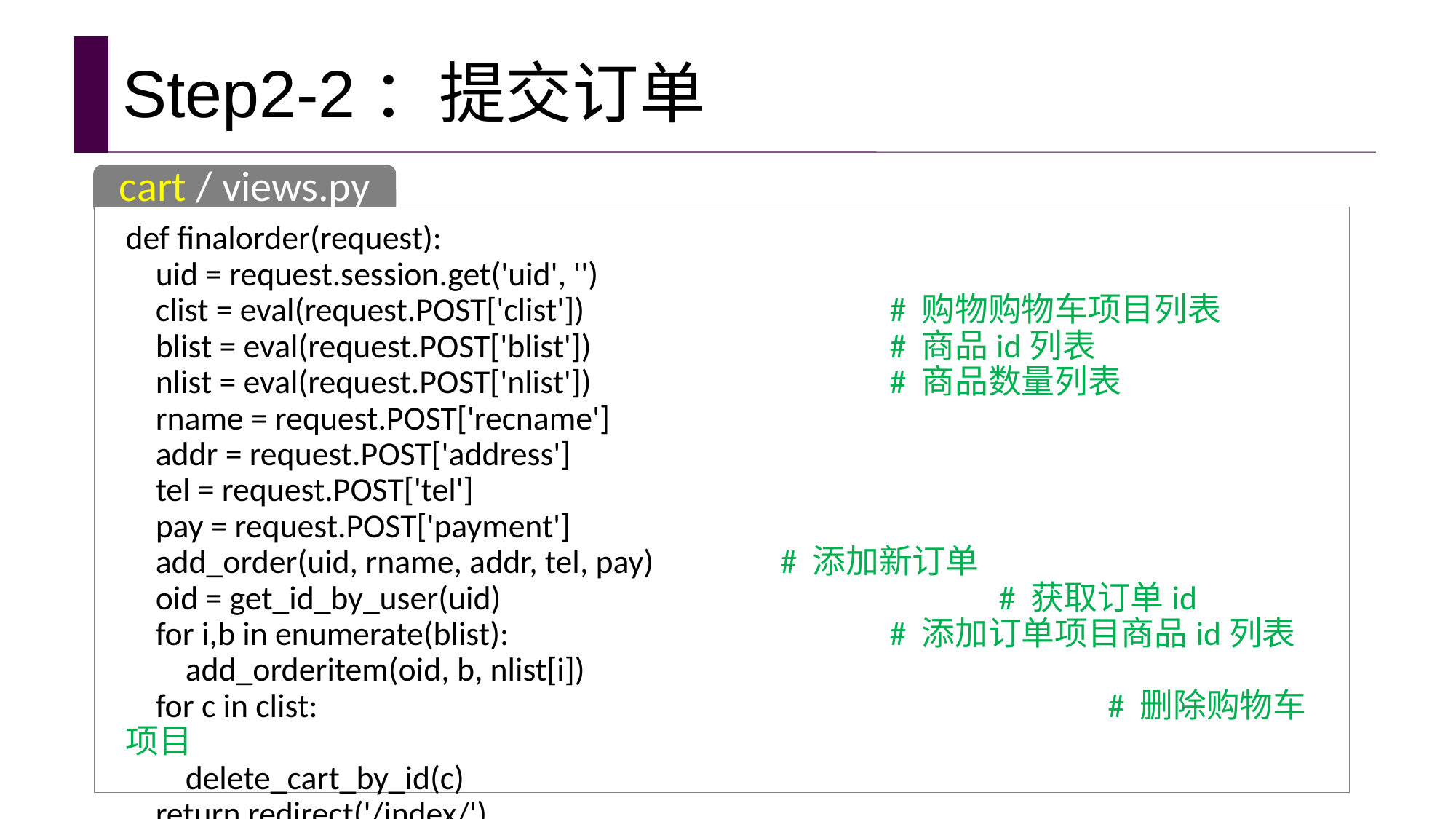

# Step2-2：提交订单
cart / views.py

def finalorder(request):
    uid = request.session.get('uid', '')
    clist = eval(request.POST['clist'])			# 购物购物车项目列表
    blist = eval(request.POST['blist'])			# 商品id列表
    nlist = eval(request.POST['nlist'])			# 商品数量列表
    rname = request.POST['recname']
    addr = request.POST['address']
    tel = request.POST['tel']
    pay = request.POST['payment']
    add_order(uid, rname, addr, tel, pay)		# 添加新订单
    oid = get_id_by_user(uid)					# 获取订单id
    for i,b in enumerate(blist):				# 添加订单项目商品id列表
        add_orderitem(oid, b, nlist[i])
    for c in clist:								# 删除购物车项目
        delete_cart_by_id(c)
    return redirect('/index/')